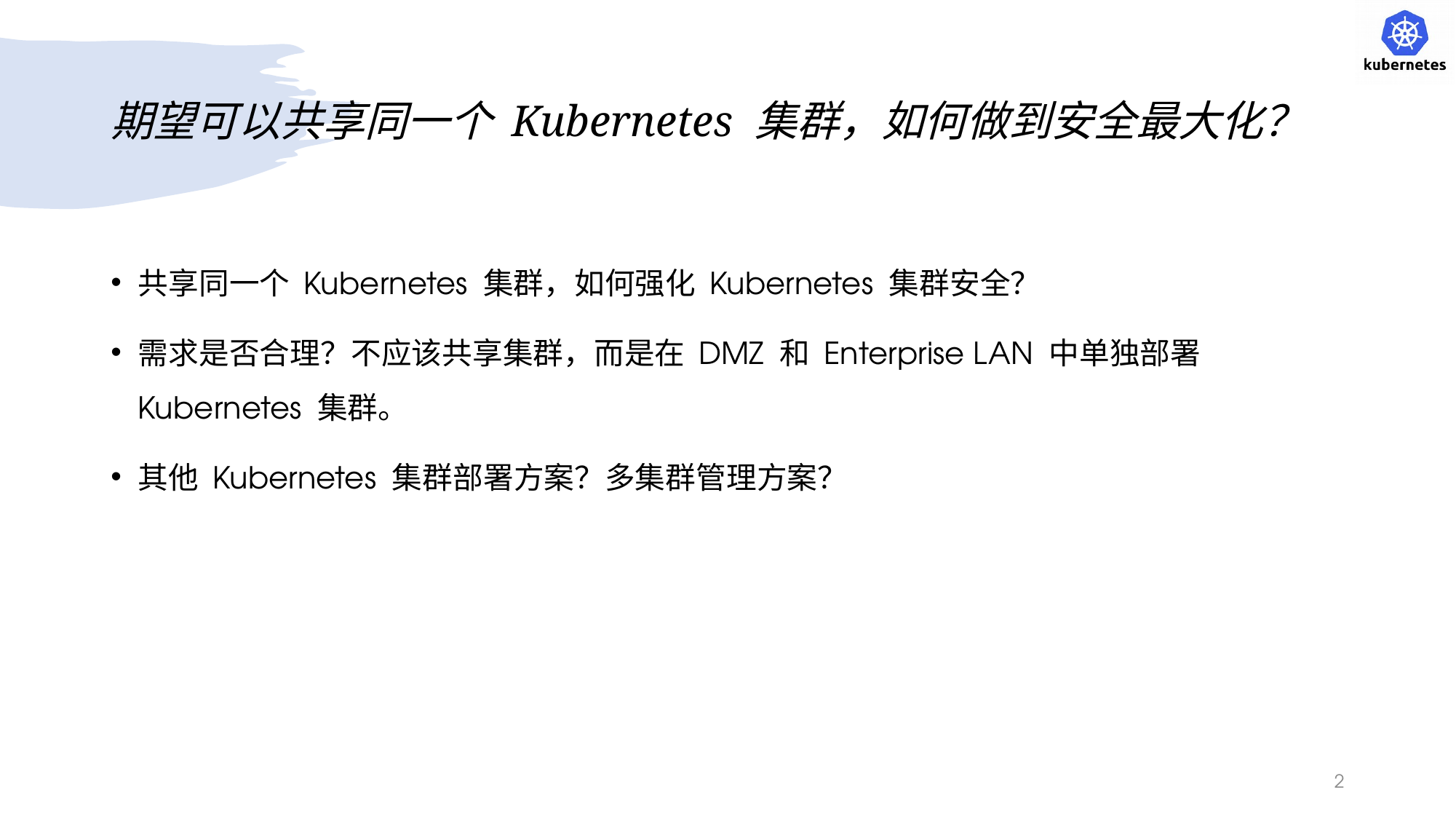

# 期望可以共享同一个 Kubernetes 集群，如何做到安全最大化？
共享同一个 Kubernetes 集群，如何强化 Kubernetes 集群安全？
需求是否合理？不应该共享集群，而是在 DMZ 和 Enterprise LAN 中单独部署 Kubernetes 集群。
其他 Kubernetes 集群部署方案？多集群管理方案？
2